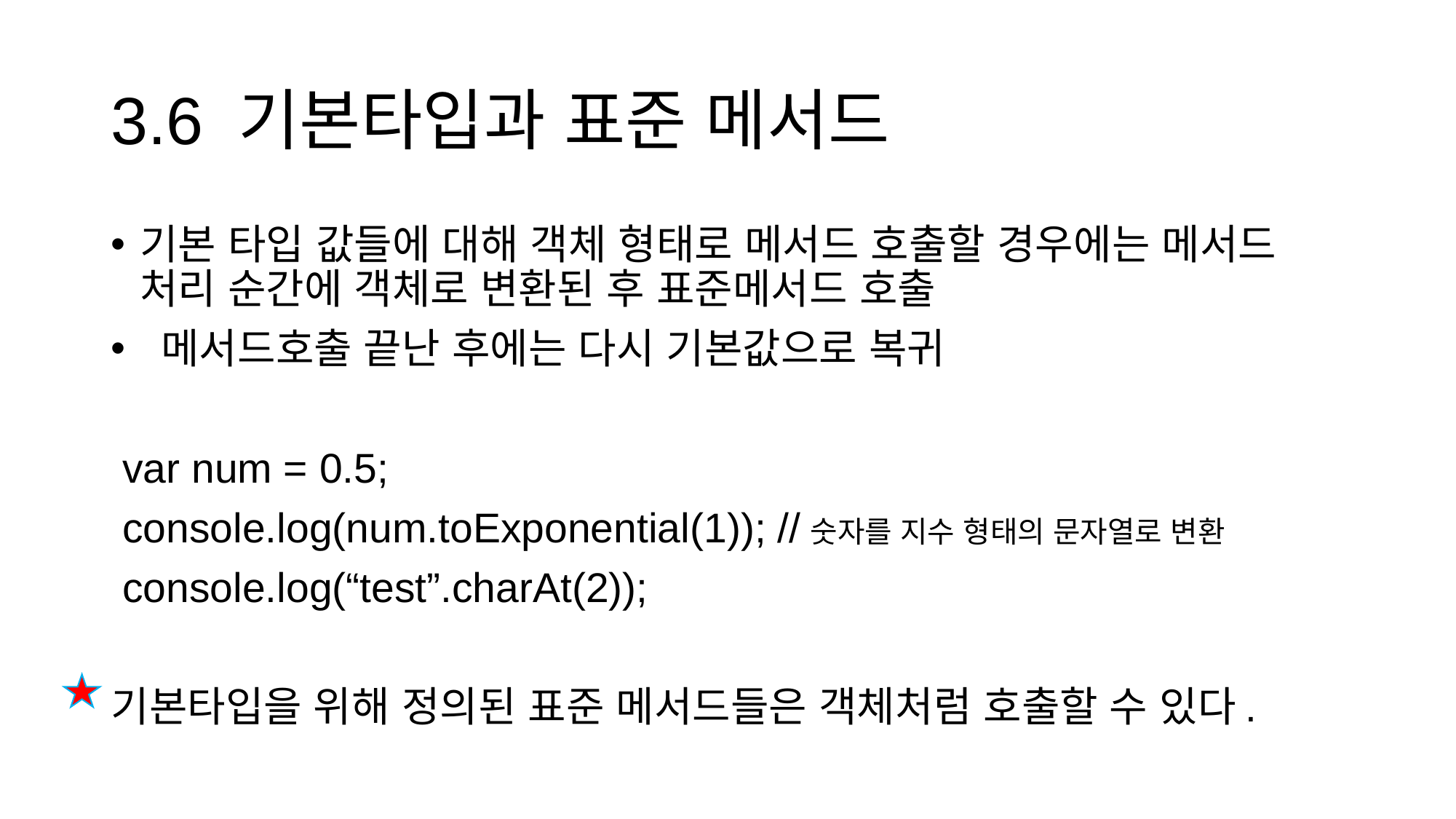

# 3.6 기본타입과 표준 메서드
기본 타입 값들에 대해 객체 형태로 메서드 호출할 경우에는 메서드 처리 순간에 객체로 변환된 후 표준메서드 호출
 메서드호출 끝난 후에는 다시 기본값으로 복귀

 var num = 0.5;
 console.log(num.toExponential(1)); //숫자를 지수 형태의 문자열로 변환
 console.log(“test”.charAt(2));

기본타입을 위해 정의된 표준 메서드들은 객체처럼 호출할 수 있다.